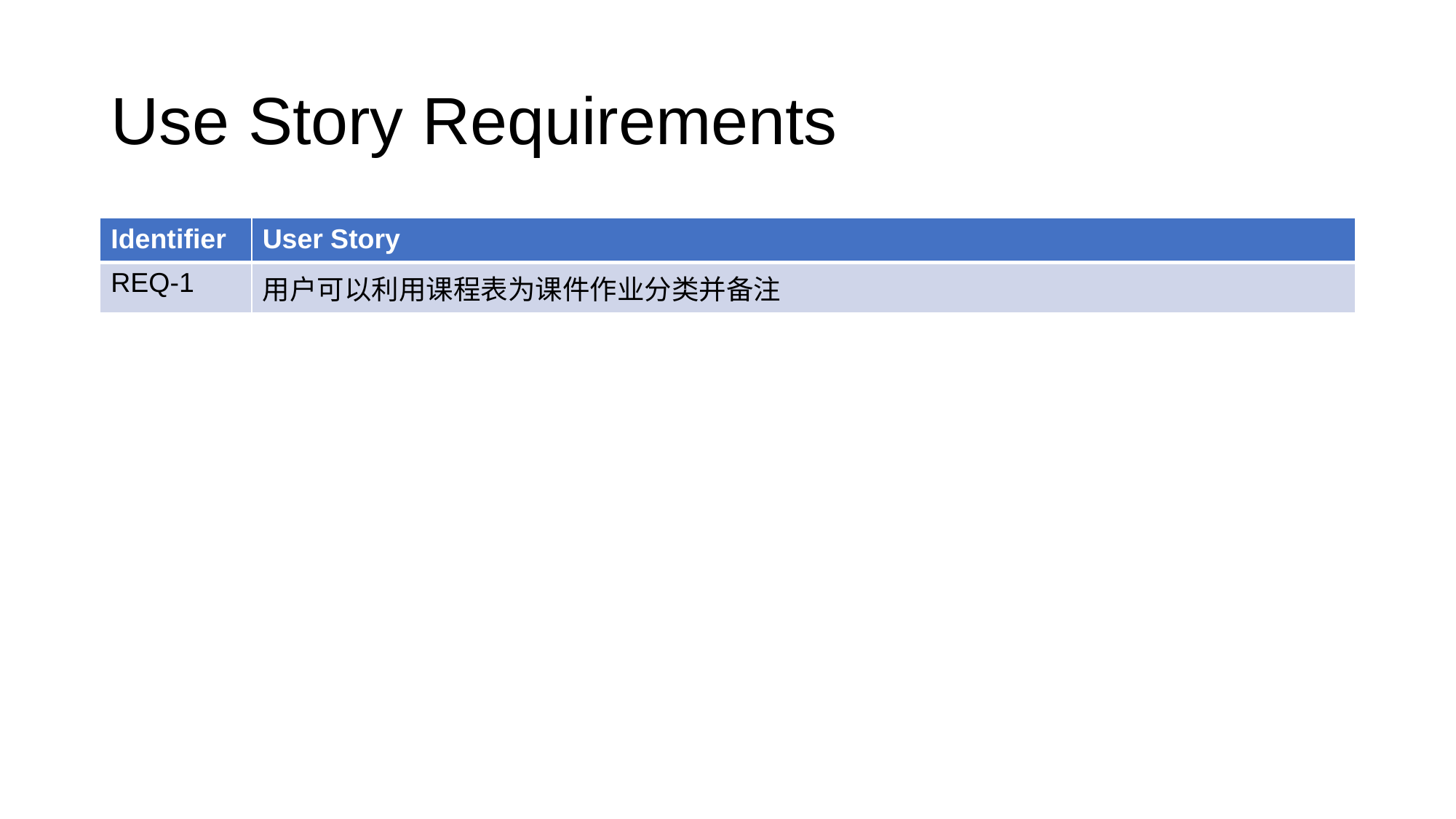

# Use Story Requirements
| Identifier | User Story |
| --- | --- |
| REQ-1 | 用户可以利用课程表为课件作业分类并备注 |